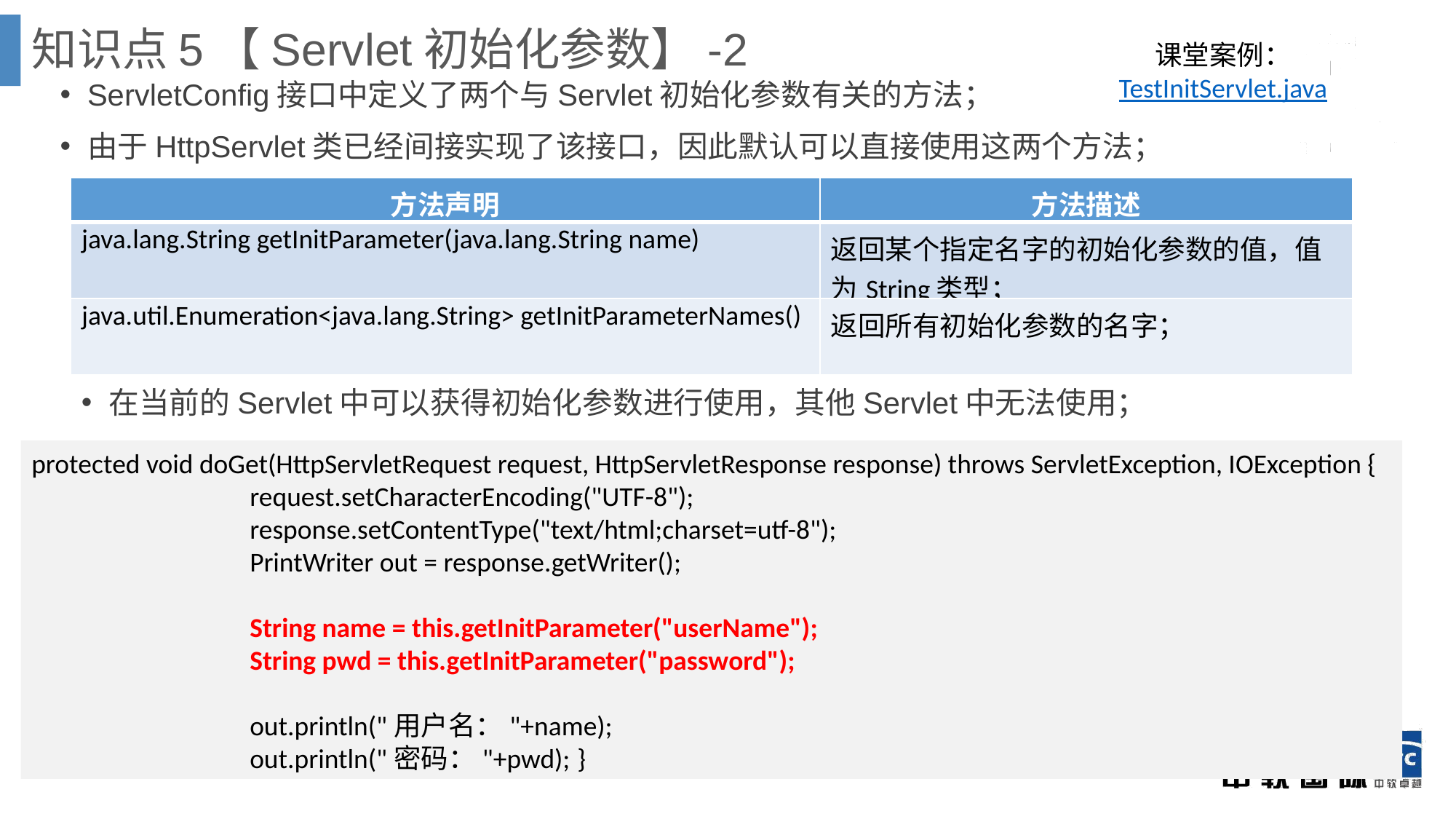

知识点5【Servlet初始化参数】-2
课堂案例：
TestInitServlet.java
ServletConfig接口中定义了两个与Servlet初始化参数有关的方法；
由于HttpServlet类已经间接实现了该接口，因此默认可以直接使用这两个方法；
| 方法声明 | 方法描述 |
| --- | --- |
| java.lang.String getInitParameter(java.lang.String name) | 返回某个指定名字的初始化参数的值，值为String类型； |
| java.util.Enumeration<java.lang.String> getInitParameterNames() | 返回所有初始化参数的名字； |
在当前的Servlet中可以获得初始化参数进行使用，其他Servlet中无法使用；
protected void doGet(HttpServletRequest request, HttpServletResponse response) throws ServletException, IOException {
                   	request.setCharacterEncoding("UTF-8");
		response.setContentType("text/html;charset=utf-8");
		PrintWriter out = response.getWriter();

		String name = this.getInitParameter("userName");
		String pwd = this.getInitParameter("password");

		out.println("用户名："+name);
		out.println("密码："+pwd);	}